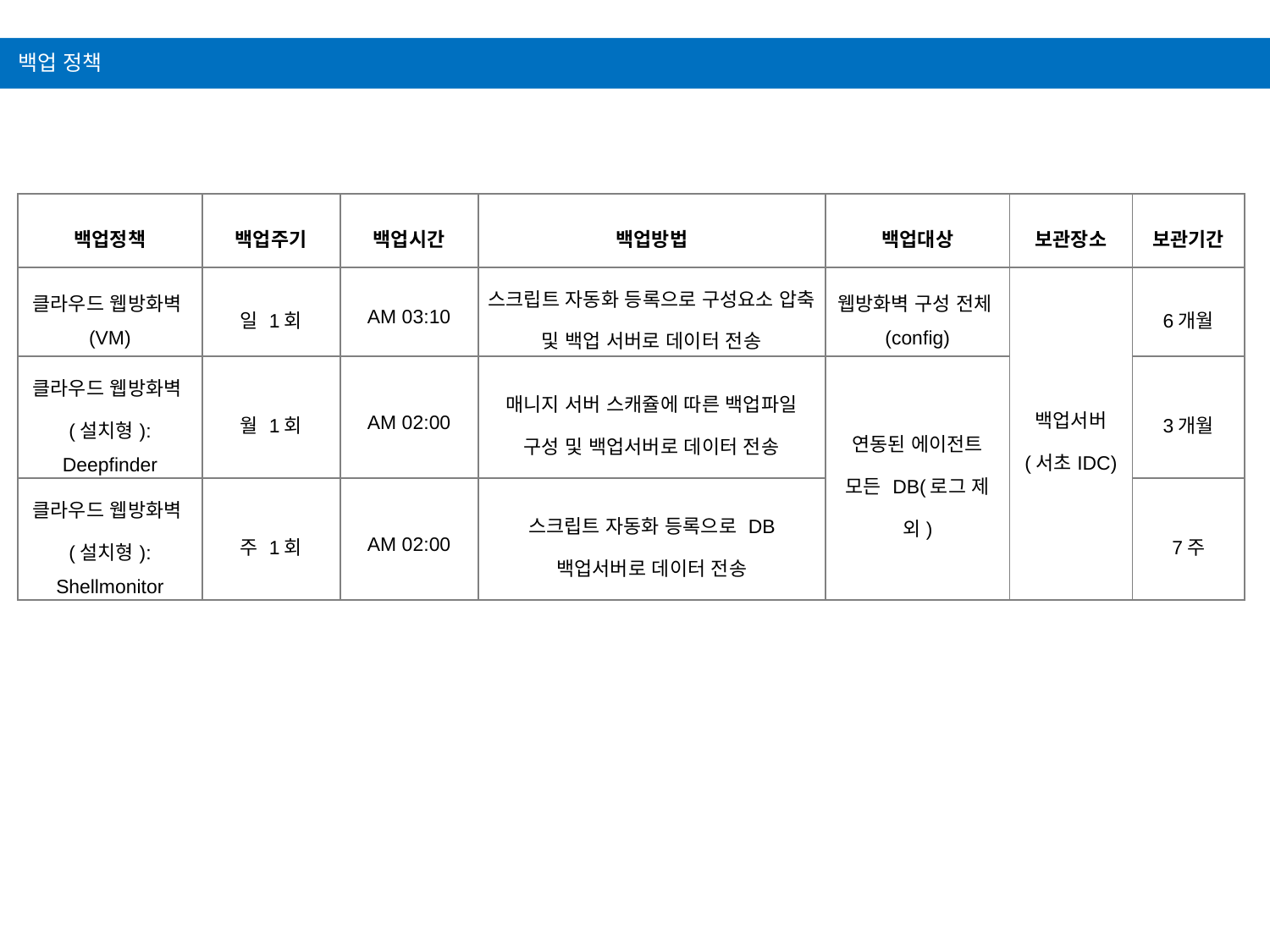

백업 정책
| 백업정책 | 백업주기 | 백업시간 | 백업방법 | 백업대상 | 보관장소 | 보관기간 |
| --- | --- | --- | --- | --- | --- | --- |
| 클라우드 웹방화벽(VM) | 일 1회 | AM 03:10 | 스크립트 자동화 등록으로 구성요소 압축 및 백업 서버로 데이터 전송 | 웹방화벽 구성 전체(config) | 백업서버 (서초IDC) | 6개월 |
| 클라우드 웹방화벽(설치형): Deepfinder | 월 1회 | AM 02:00 | 매니지 서버 스캐쥴에 따른 백업파일 구성 및 백업서버로 데이터 전송 | 연동된 에이전트 모든 DB(로그 제외) |  | 3개월 |
| 클라우드 웹방화벽(설치형): Shellmonitor | 주 1회 | AM 02:00 | 스크립트 자동화 등록으로 DB 백업서버로 데이터 전송 |  |  | 7주 |